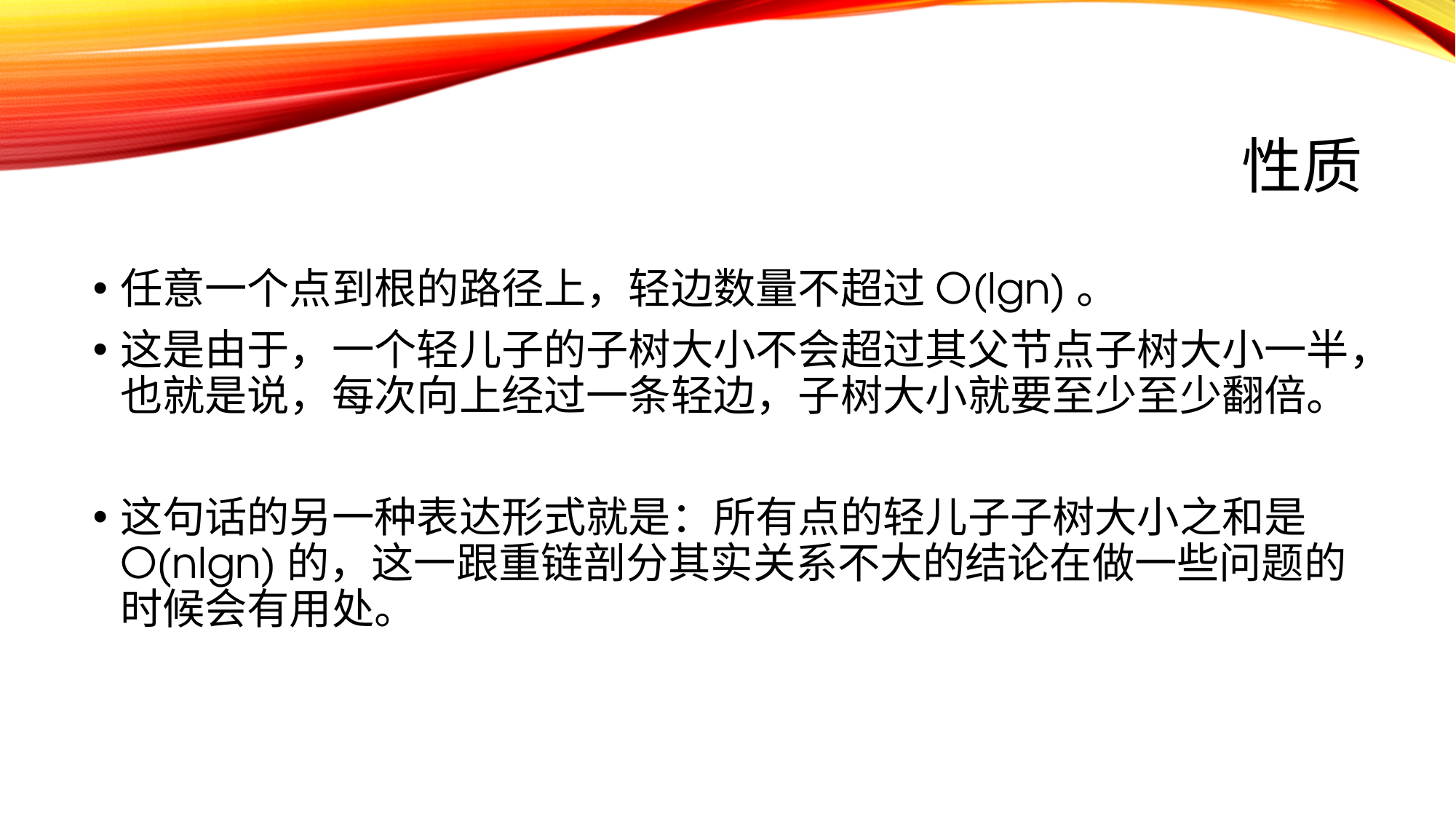

# 性质
任意一个点到根的路径上，轻边数量不超过O(lgn)。
这是由于，一个轻儿子的子树大小不会超过其父节点子树大小一半，也就是说，每次向上经过一条轻边，子树大小就要至少至少翻倍。

这句话的另一种表达形式就是：所有点的轻儿子子树大小之和是O(nlgn)的，这一跟重链剖分其实关系不大的结论在做一些问题的时候会有用处。